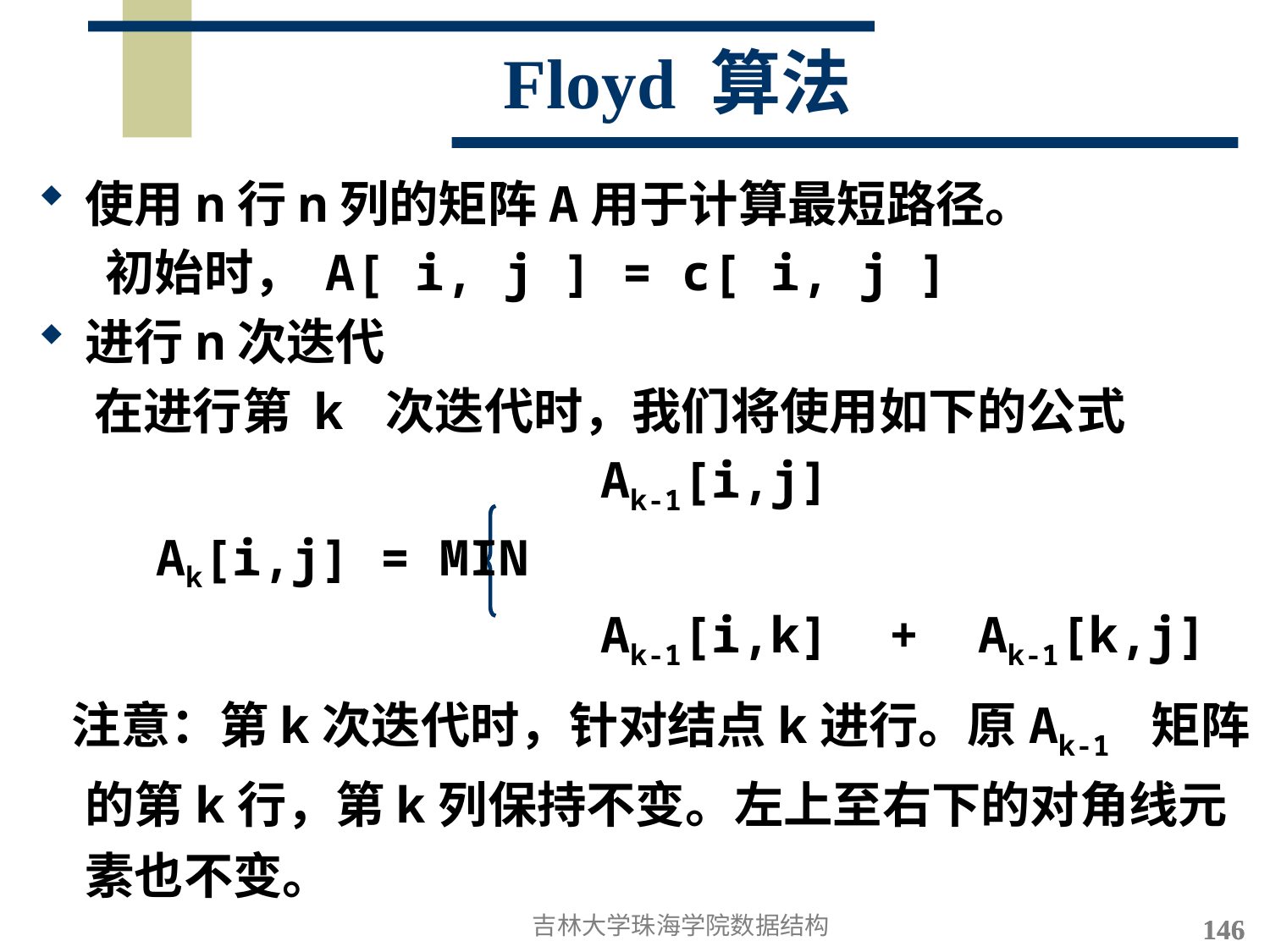

# Floyd 算法
使用n行n列的矩阵A用于计算最短路径。
     初始时， A[ i, j ] = c[ i, j ]
进行n次迭代
    在进行第 k 次迭代时，我们将使用如下的公式
                   Ak-1[i,j]
    Ak[i,j] = MIN
                   Ak-1[i,k]  +  Ak-1[k,j]
  注意：第k次迭代时，针对结点k进行。原Ak-1 矩阵的第k行，第k列保持不变。左上至右下的对角线元素也不变。

146
吉林大学珠海学院数据结构